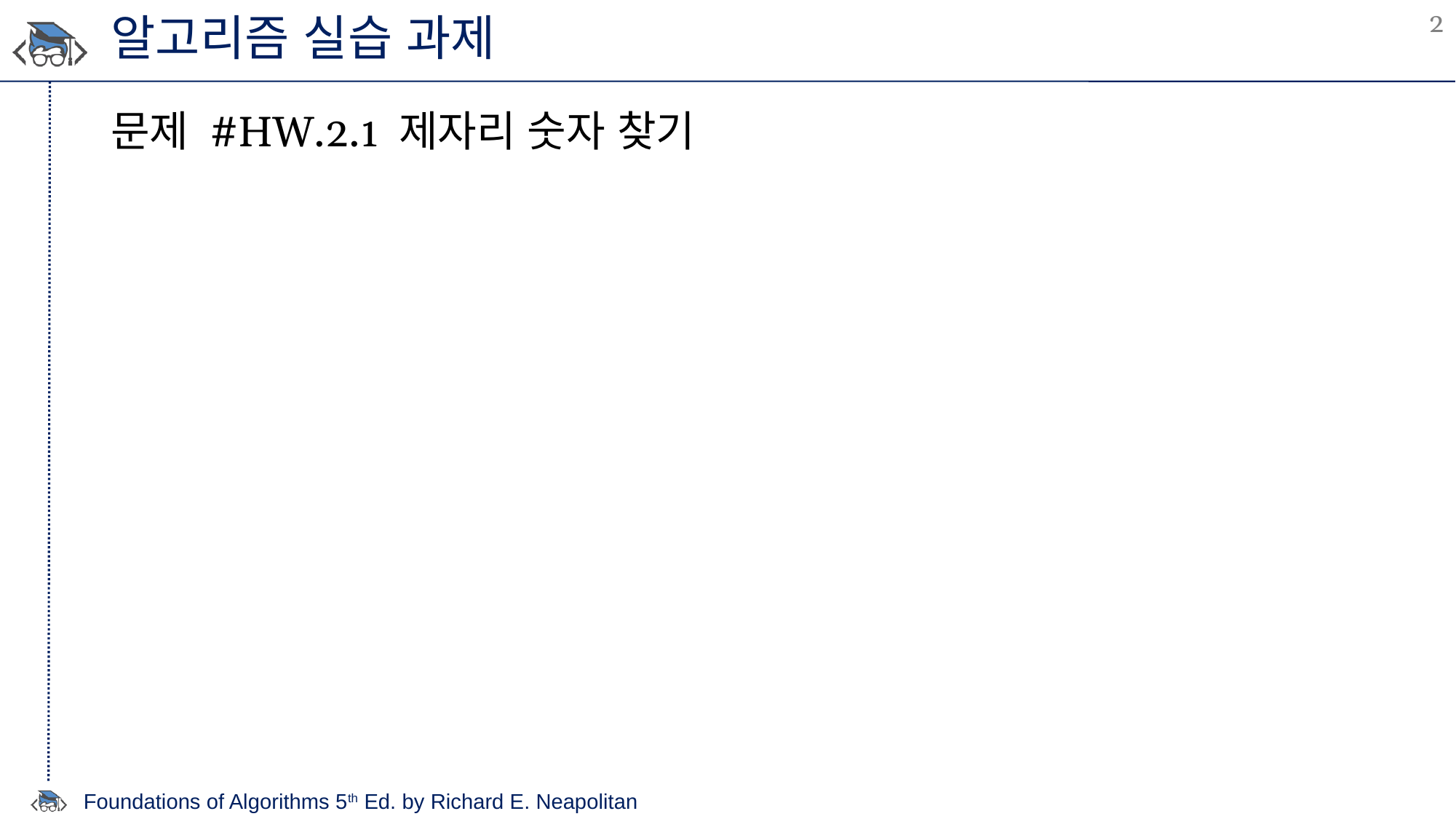

알고리즘 실습 과제
문제 #HW.2.1 제자리 숫자 찾기